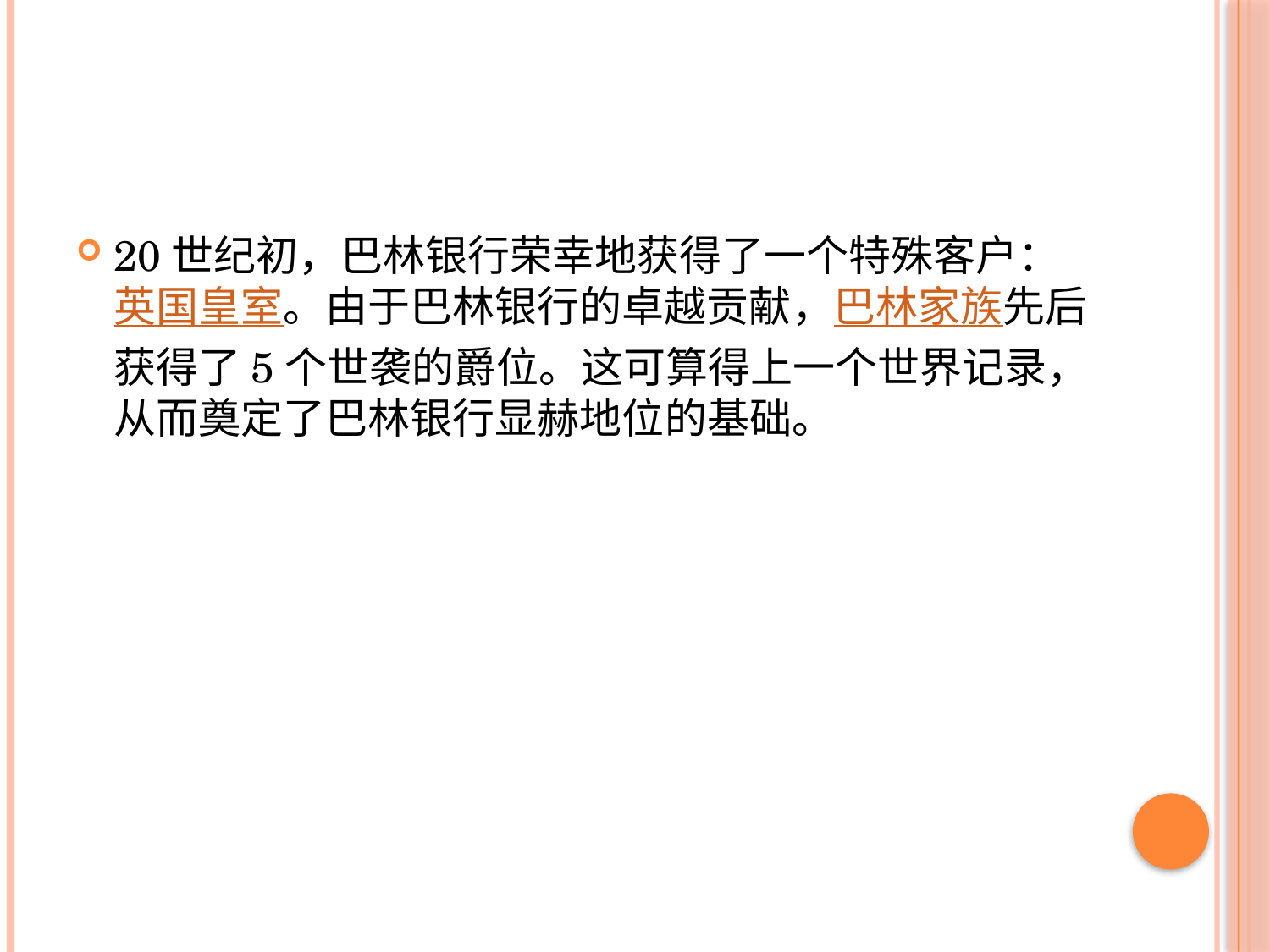

#
20世纪初，巴林银行荣幸地获得了一个特殊客户：英国皇室。由于巴林银行的卓越贡献，巴林家族先后获得了5个世袭的爵位。这可算得上一个世界记录，从而奠定了巴林银行显赫地位的基础。